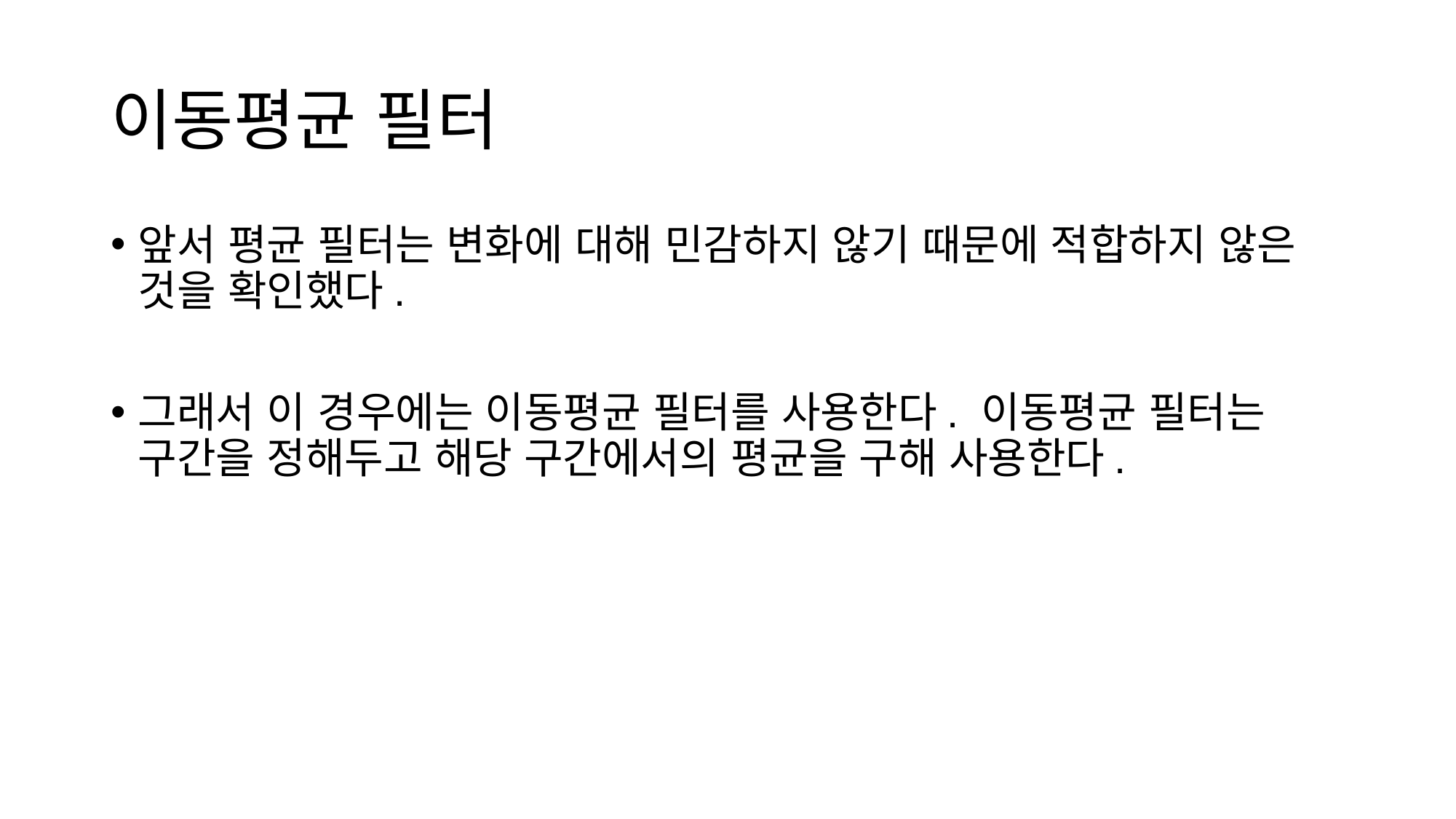

# 이동평균 필터
앞서 평균 필터는 변화에 대해 민감하지 않기 때문에 적합하지 않은 것을 확인했다.

그래서 이 경우에는 이동평균 필터를 사용한다. 이동평균 필터는 구간을 정해두고 해당 구간에서의 평균을 구해 사용한다.